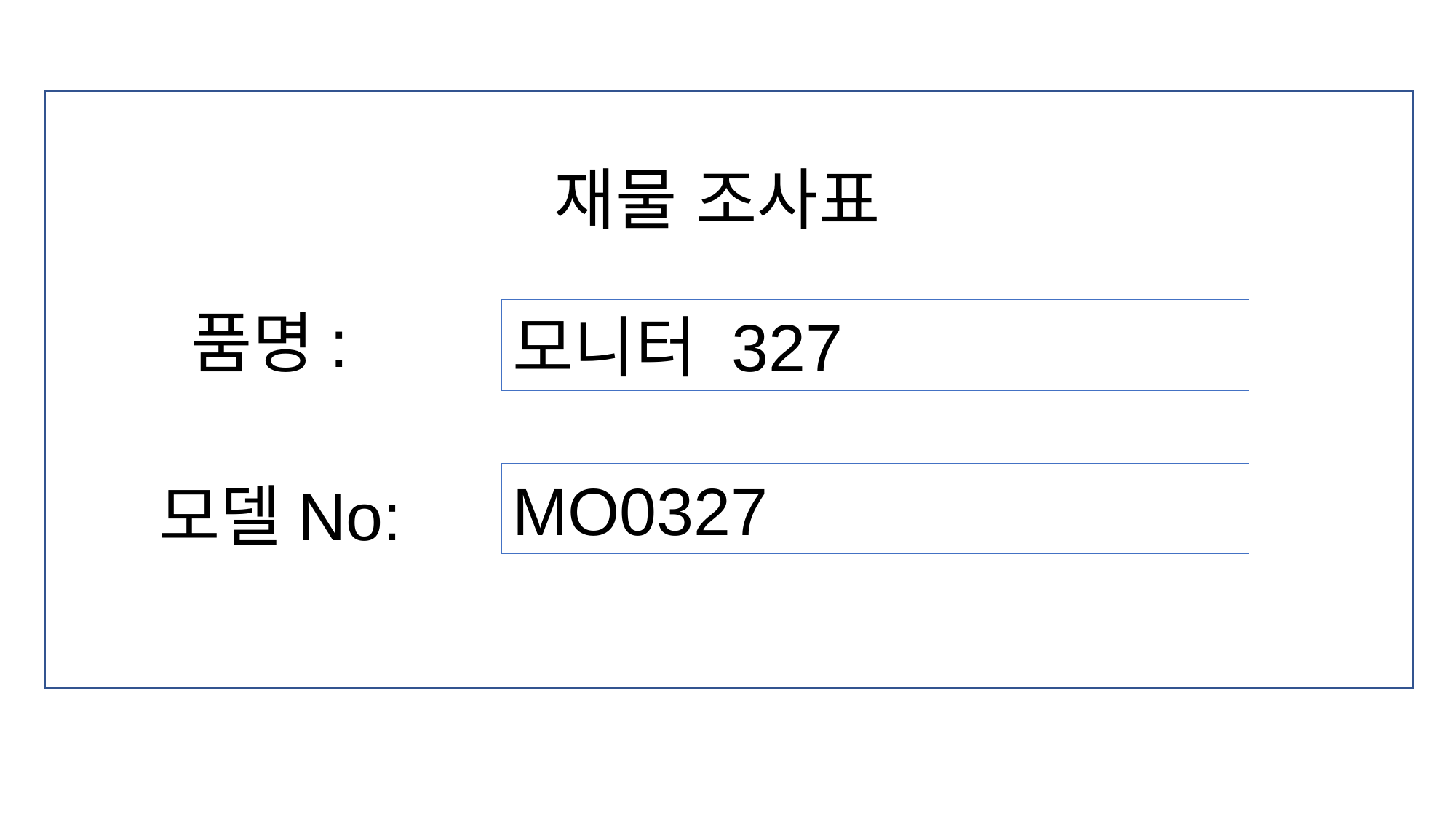

재물 조사표
품명:
모니터 327
MO0327
모델No: